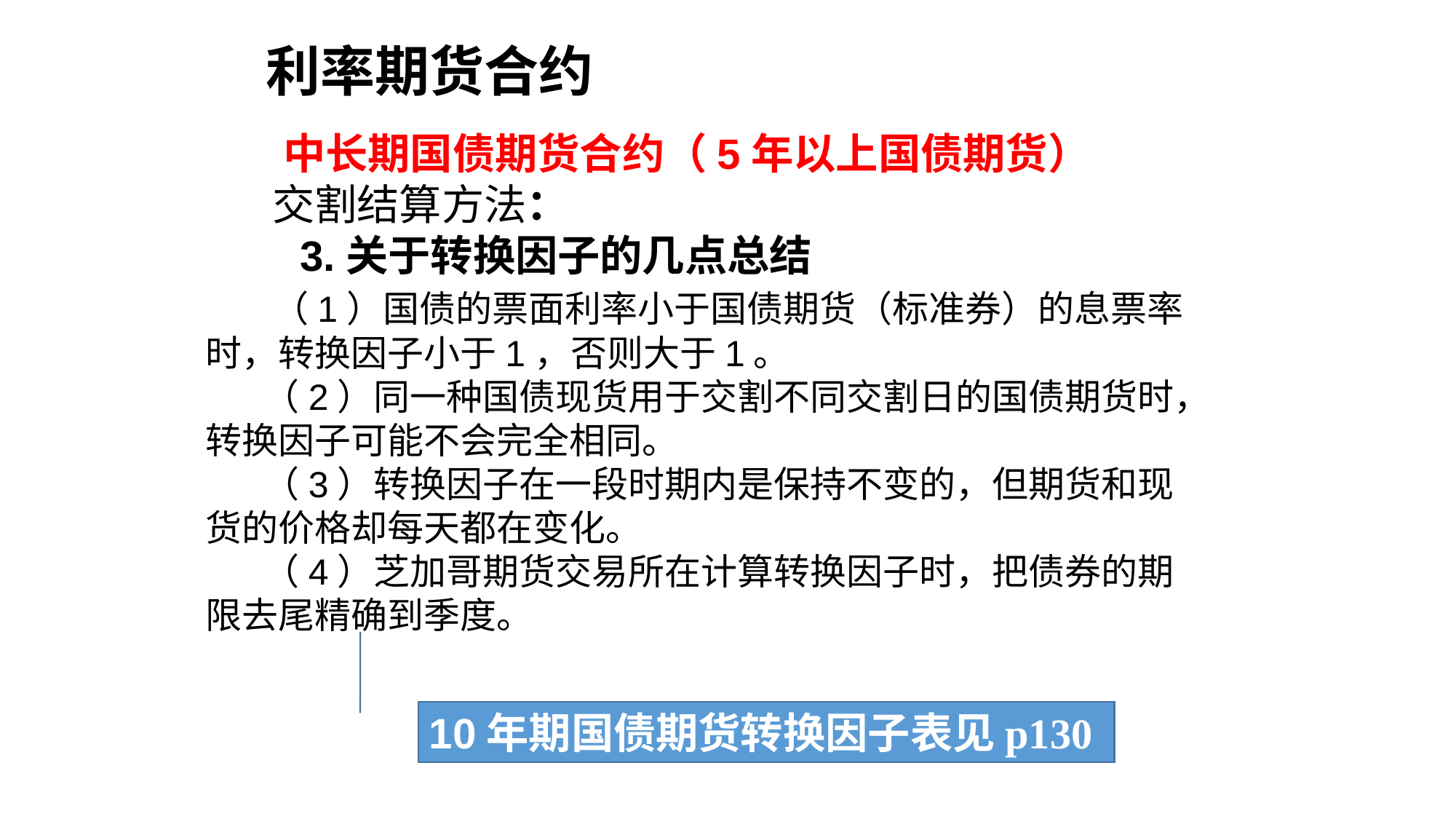

利率期货合约
       中长期国债期货合约（5年以上国债期货）
      交割结算方法：
        3.关于转换因子的几点总结
      （1）国债的票面利率小于国债期货（标准券）的息票率时，转换因子小于1，否则大于1。
      （2）同一种国债现货用于交割不同交割日的国债期货时，转换因子可能不会完全相同。
      （3）转换因子在一段时期内是保持不变的，但期货和现货的价格却每天都在变化。
      （4）芝加哥期货交易所在计算转换因子时，把债券的期限去尾精确到季度。
10年期国债期货转换因子表见p130